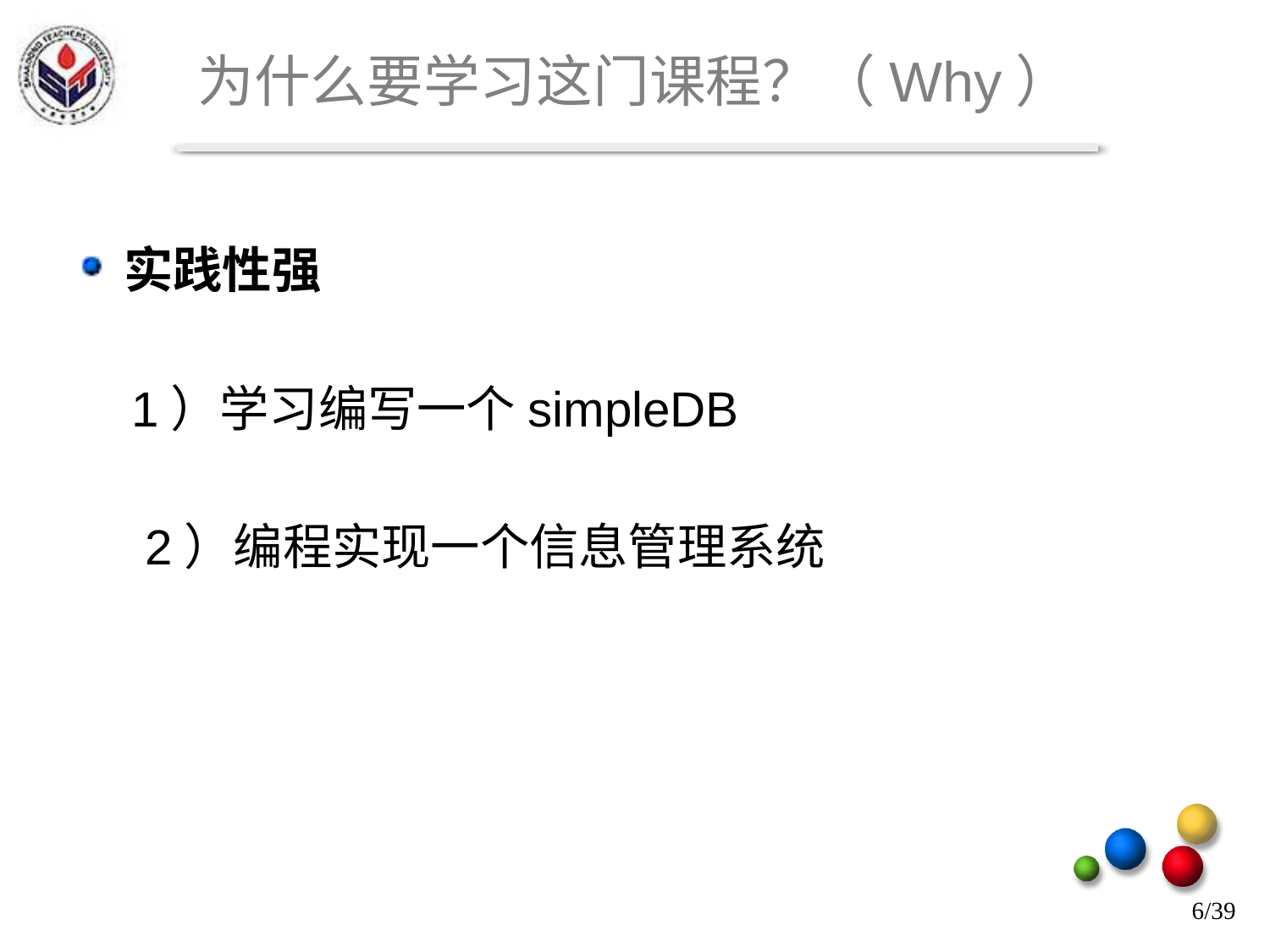

# 为什么要学习这门课程？（Why）
实践性强

    1）学习编写一个simpleDB

     2）编程实现一个信息管理系统

6/39